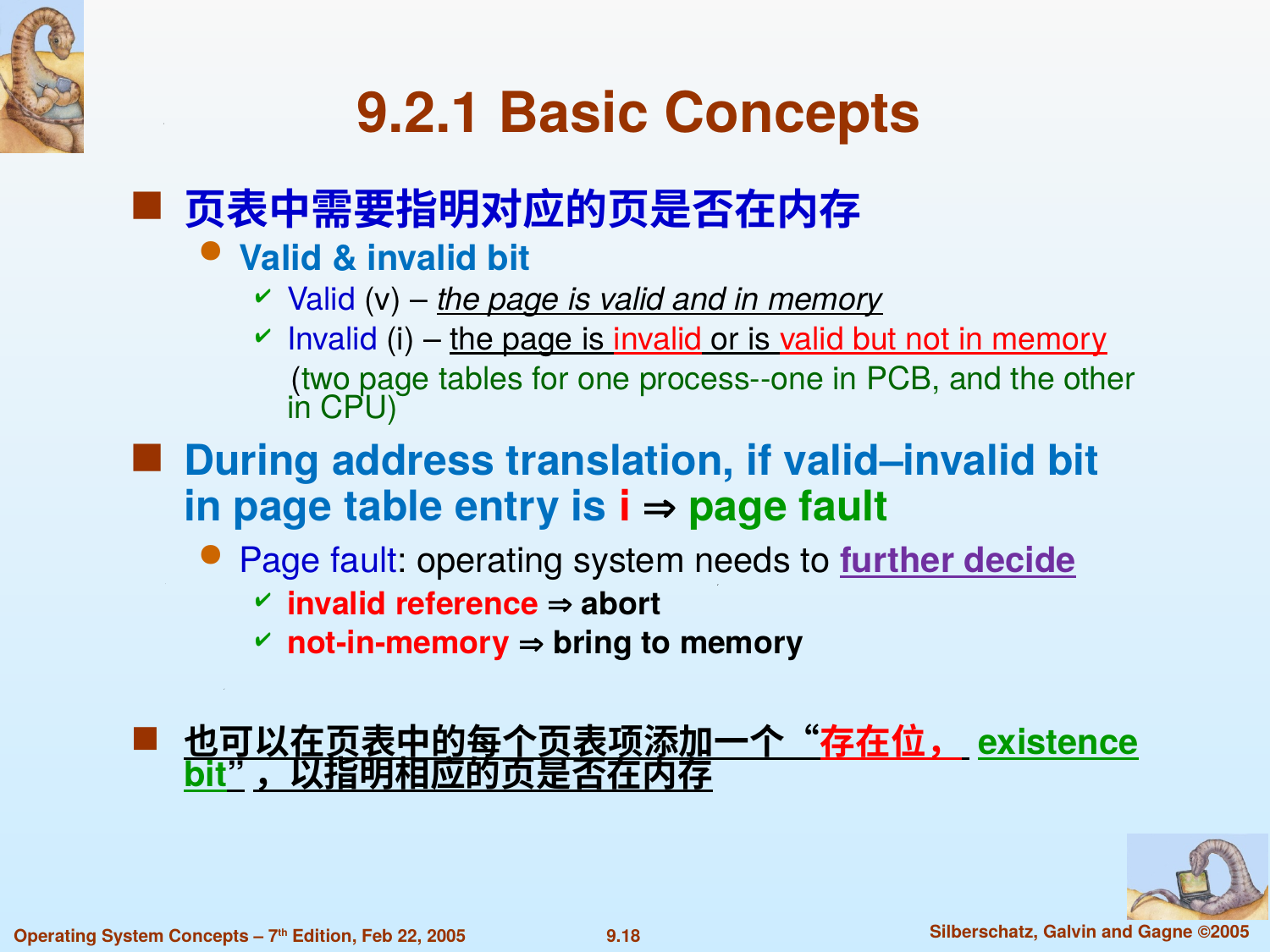

9.2.1 Basic Concepts
页表中需要指明对应的页是否在内存
Valid & invalid bit
Valid (v) – the page is valid and in memory
Invalid (i) – the page is invalid or is valid but not in memory
    (two page tables for one process--one in PCB, and the other in CPU)
During address translation, if valid–invalid bit in page table entry is i ⇒ page fault
Page fault: operating system needs to further decide
invalid reference ⇒ abort
not-in-memory ⇒ bring to memory

也可以在页表中的每个页表项添加一个“存在位， existence bit”，以指明相应的页是否在内存